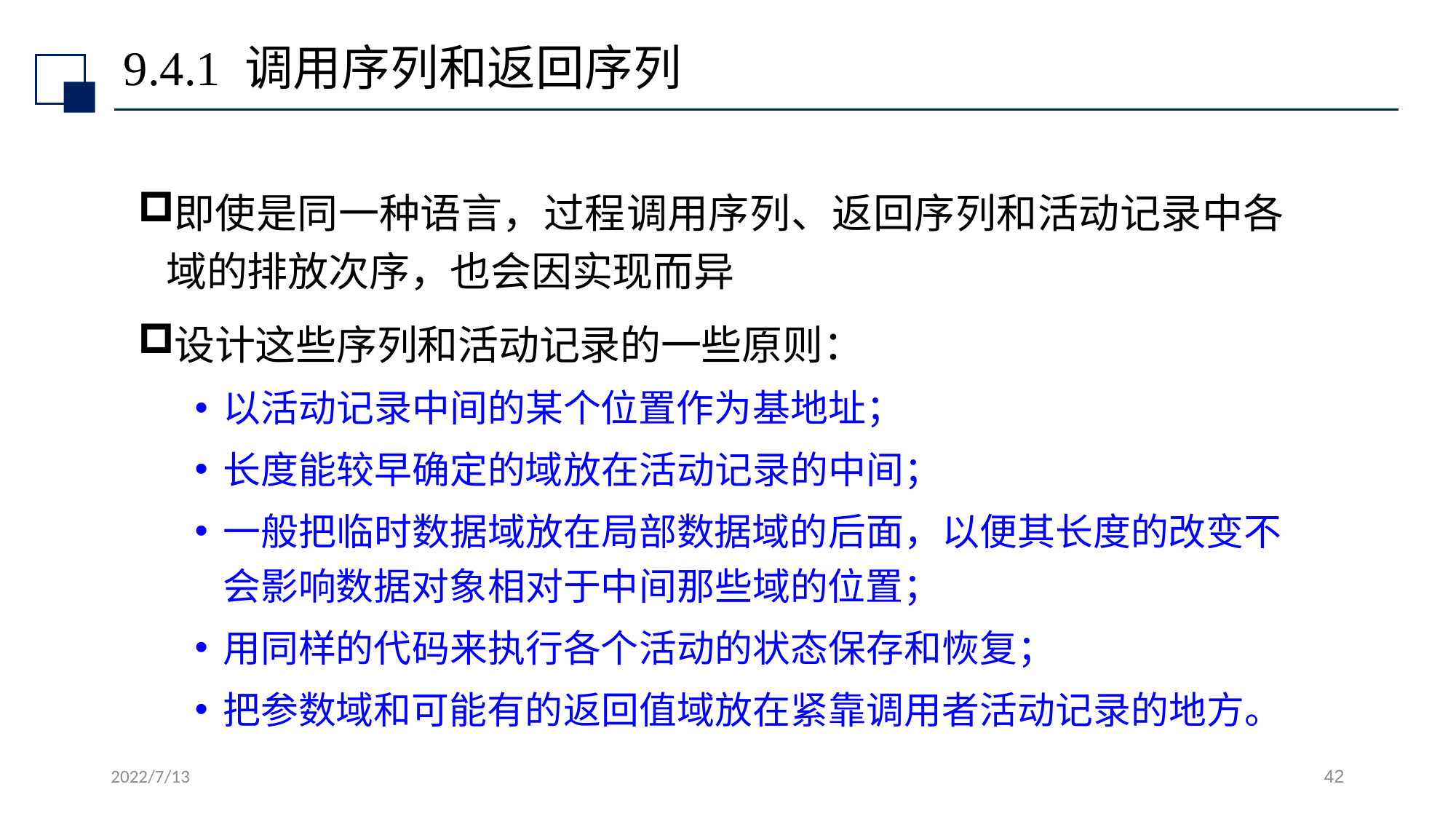

# 9.4.1 调用序列和返回序列
即使是同一种语言，过程调用序列、返回序列和活动记录中各域的排放次序，也会因实现而异
设计这些序列和活动记录的一些原则：
以活动记录中间的某个位置作为基地址；
长度能较早确定的域放在活动记录的中间；
一般把临时数据域放在局部数据域的后面，以便其长度的改变不会影响数据对象相对于中间那些域的位置；
用同样的代码来执行各个活动的状态保存和恢复；
把参数域和可能有的返回值域放在紧靠调用者活动记录的地方。
2022/7/13
42